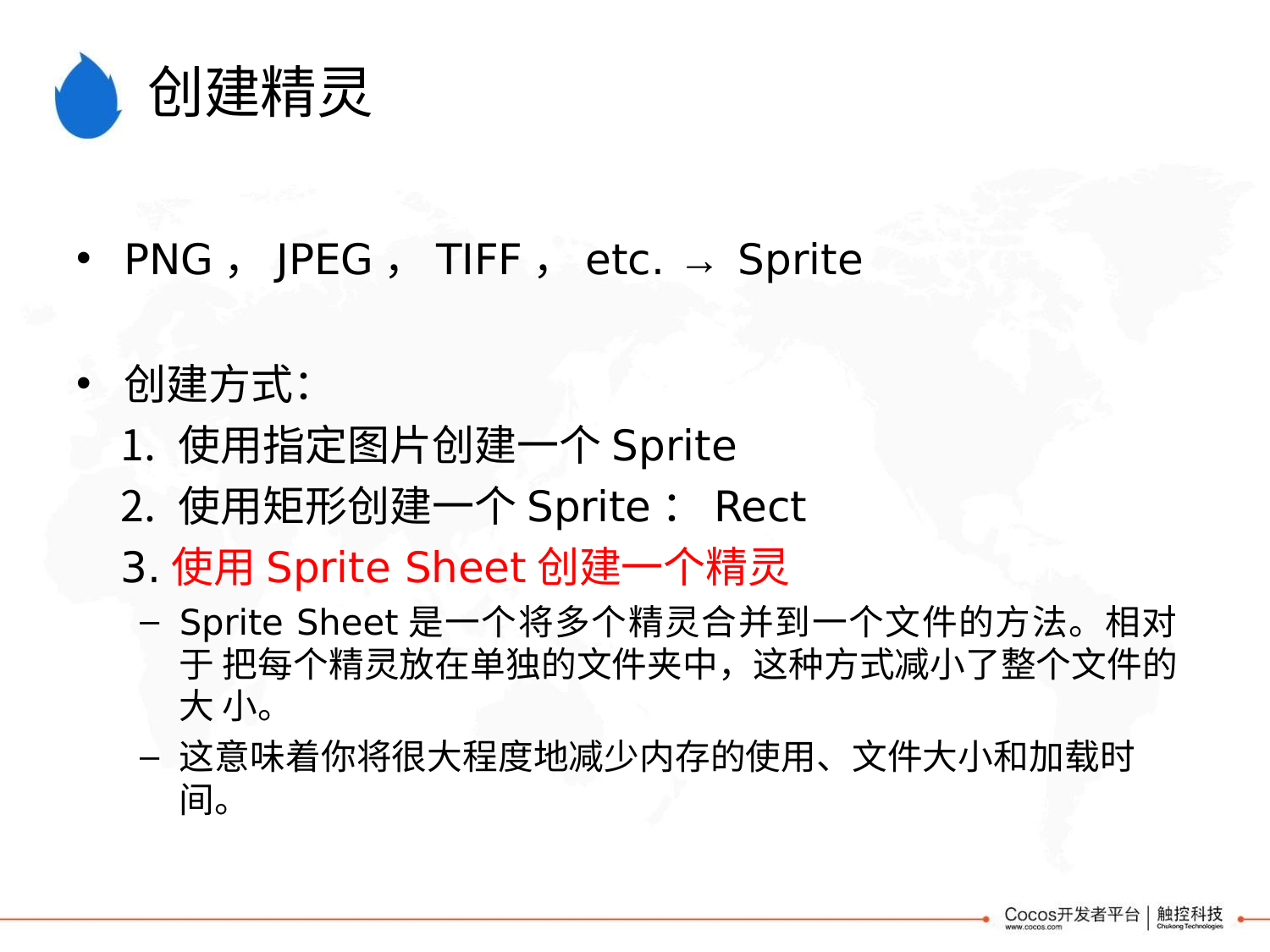

# 创建精灵
PNG，JPEG，TIFF，etc. → Sprite

创建方式：
使用指定图片创建一个Sprite
使用矩形创建一个Sprite：Rect
3.使用Sprite Sheet创建一个精灵
Sprite Sheet是一个将多个精灵合并到一个文件的方法。相对于 把每个精灵放在单独的文件夹中，这种方式减小了整个文件的大 小。
这意味着你将很大程度地减少内存的使用、文件大小和加载时间。